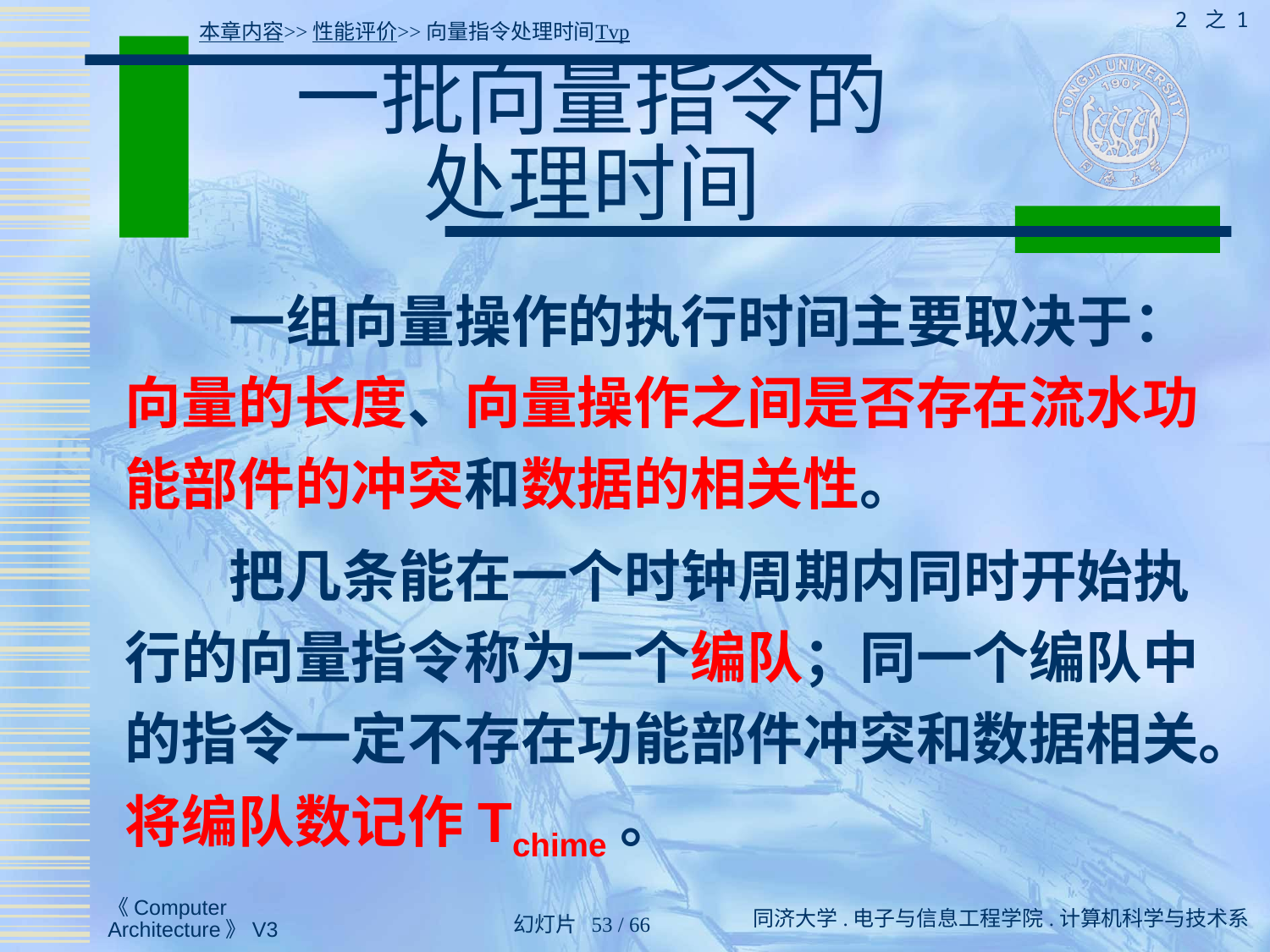

2 之 1
本章内容>>性能评价>>向量指令处理时间Tvp
# 一批向量指令的 处理时间
       一组向量操作的执行时间主要取决于：向量的长度、向量操作之间是否存在流水功能部件的冲突和数据的相关性。
       把几条能在一个时钟周期内同时开始执行的向量指令称为一个编队；同一个编队中的指令一定不存在功能部件冲突和数据相关。将编队数记作Tchime。